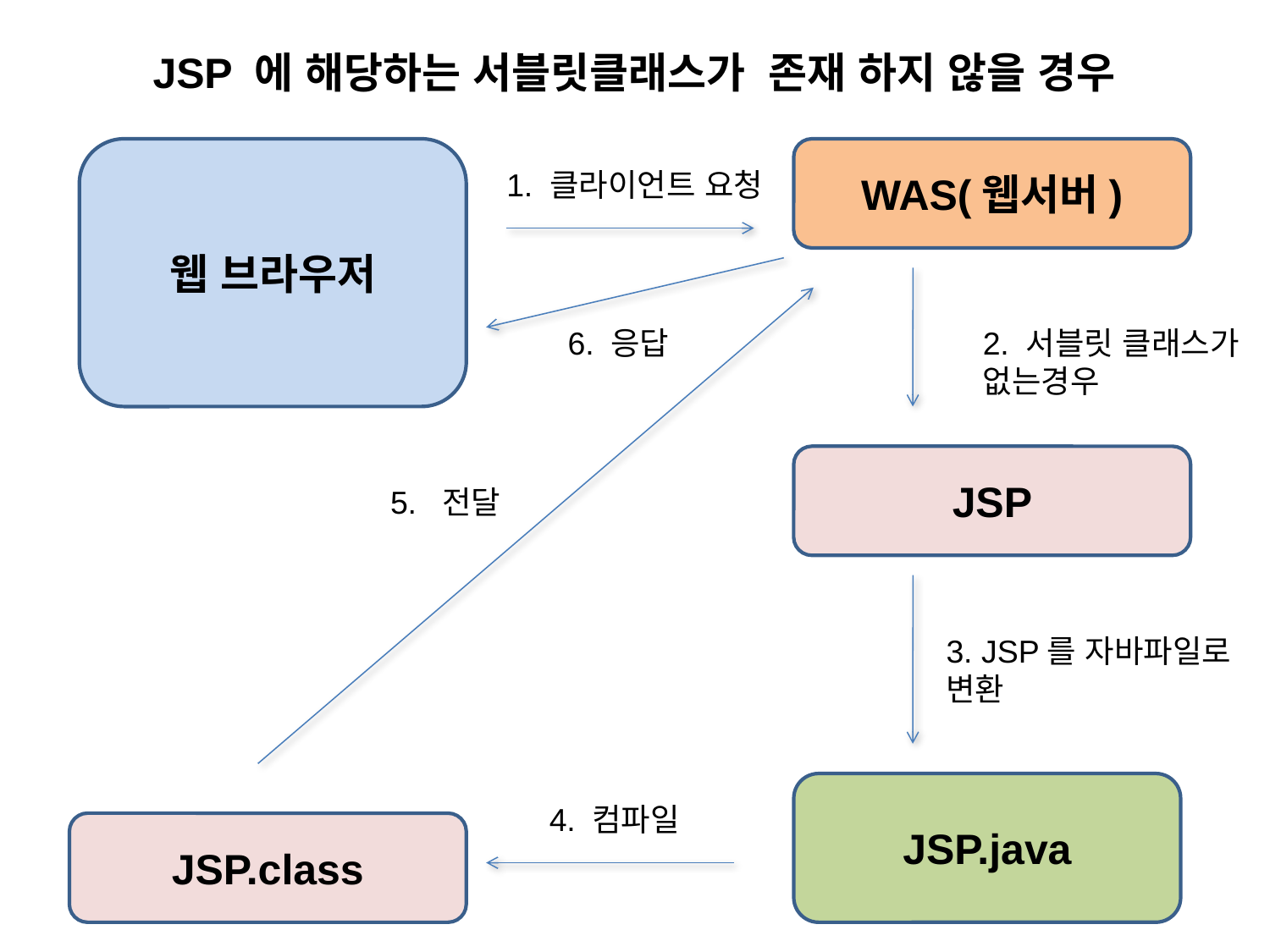

JSP 에 해당하는 서블릿클래스가  존재 하지 않을 경우
웹 브라우저
WAS(웹서버)
1. 클라이언트 요청
6. 응답
2. 서블릿 클래스가
없는경우
JSP
5.  전달
3. JSP를 자바파일로
변환
JSP.java
4. 컴파일
JSP.class